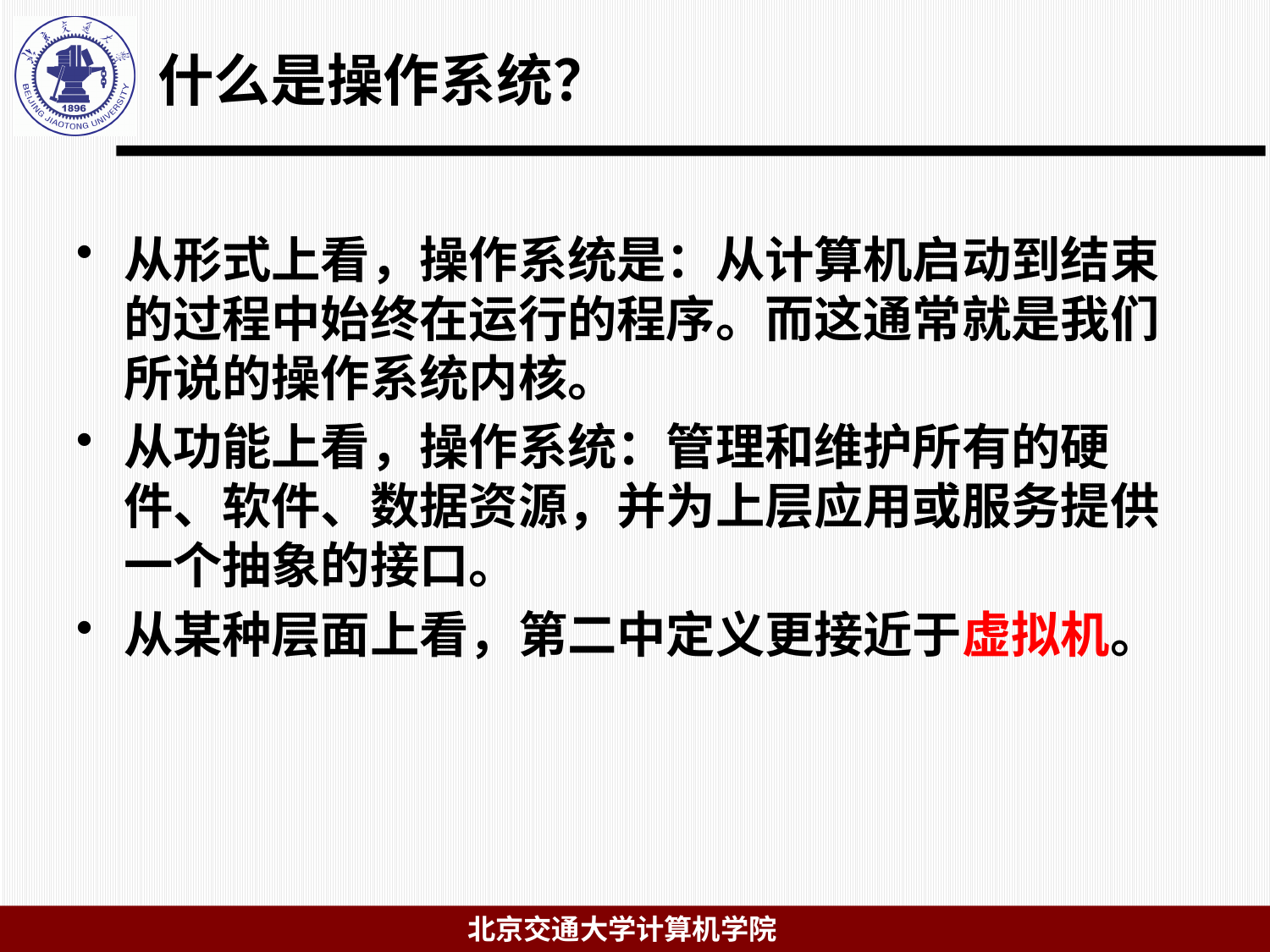

# 什么是操作系统？
从形式上看，操作系统是：从计算机启动到结束的过程中始终在运行的程序。而这通常就是我们所说的操作系统内核。
从功能上看，操作系统：管理和维护所有的硬件、软件、数据资源，并为上层应用或服务提供一个抽象的接口。
从某种层面上看，第二中定义更接近于虚拟机。